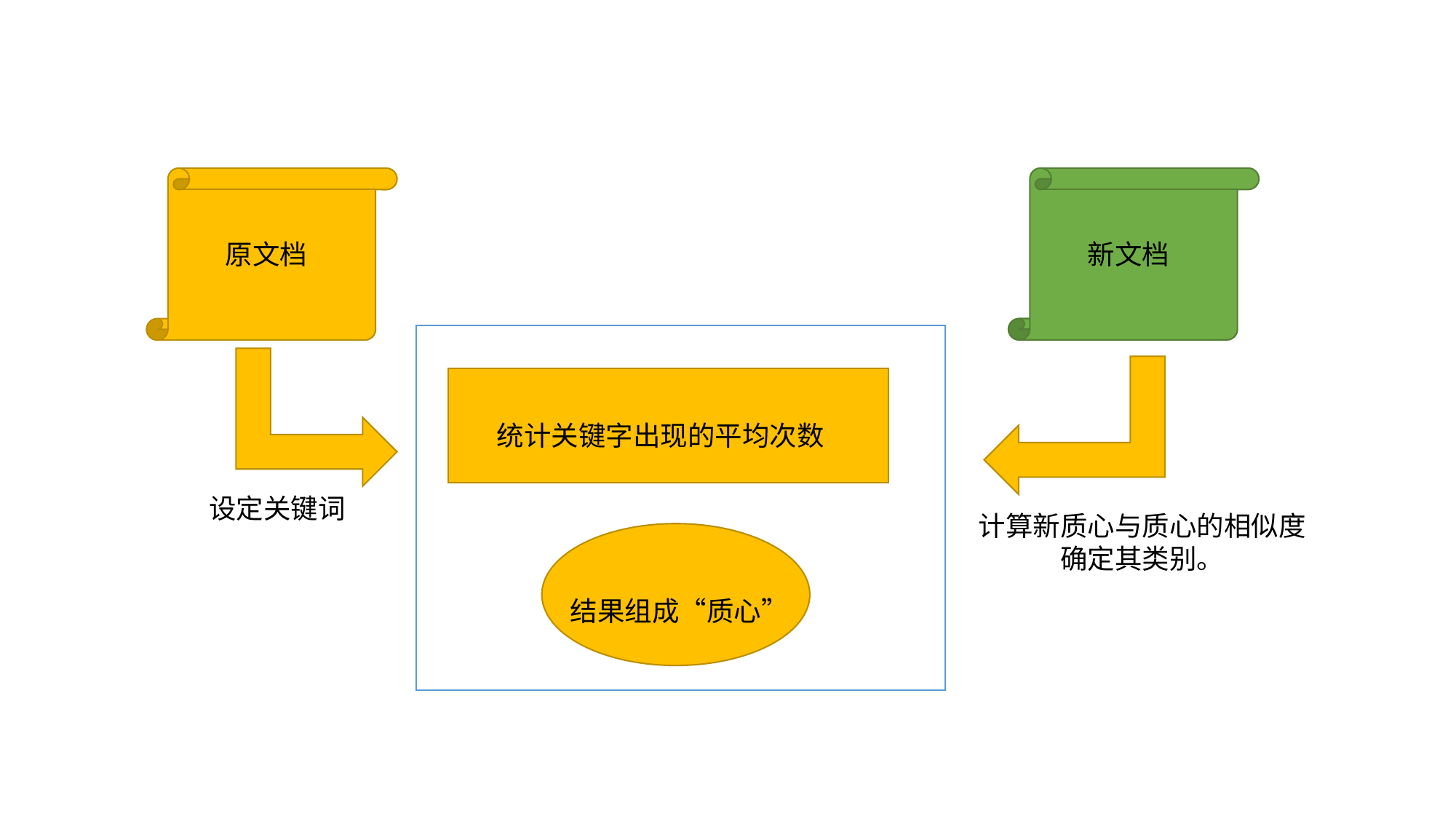

新文档
原文档

统计关键字出现的平均次数

设定关键词
计算新质心与质心的相似度
确定其类别。

结果组成“质心”